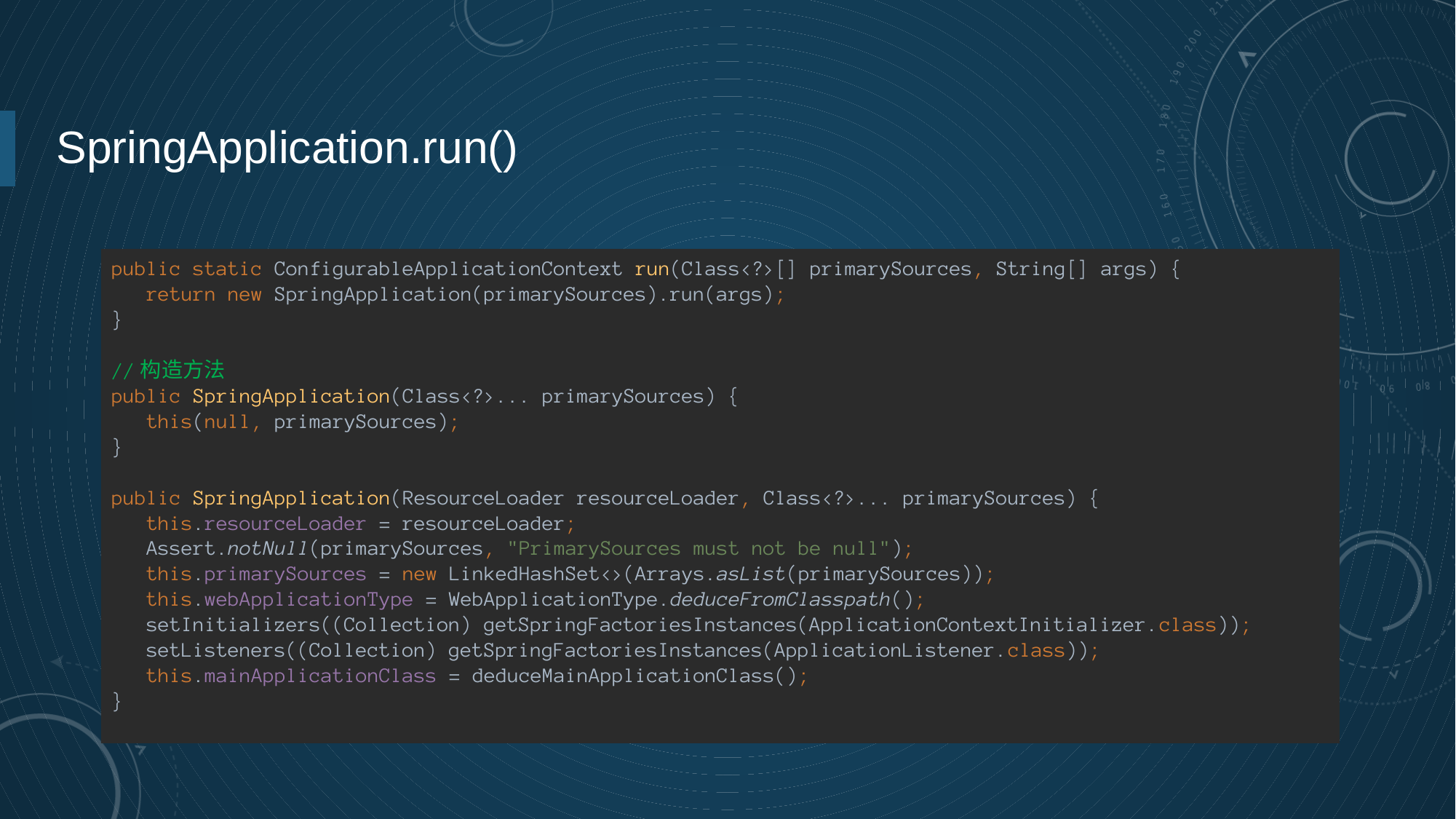

# SpringApplication.run()
public static ConfigurableApplicationContext run(Class<?>[] primarySources, String[] args) {
   return new SpringApplication(primarySources).run(args);
}

//构造方法
public SpringApplication(Class<?>... primarySources) {
   this(null, primarySources);
}
public SpringApplication(ResourceLoader resourceLoader, Class<?>... primarySources) {
   this.resourceLoader = resourceLoader;
   Assert.notNull(primarySources, "PrimarySources must not be null");
   this.primarySources = new LinkedHashSet<>(Arrays.asList(primarySources));
   this.webApplicationType = WebApplicationType.deduceFromClasspath();
   setInitializers((Collection) getSpringFactoriesInstances(ApplicationContextInitializer.class));
   setListeners((Collection) getSpringFactoriesInstances(ApplicationListener.class));
   this.mainApplicationClass = deduceMainApplicationClass();
}